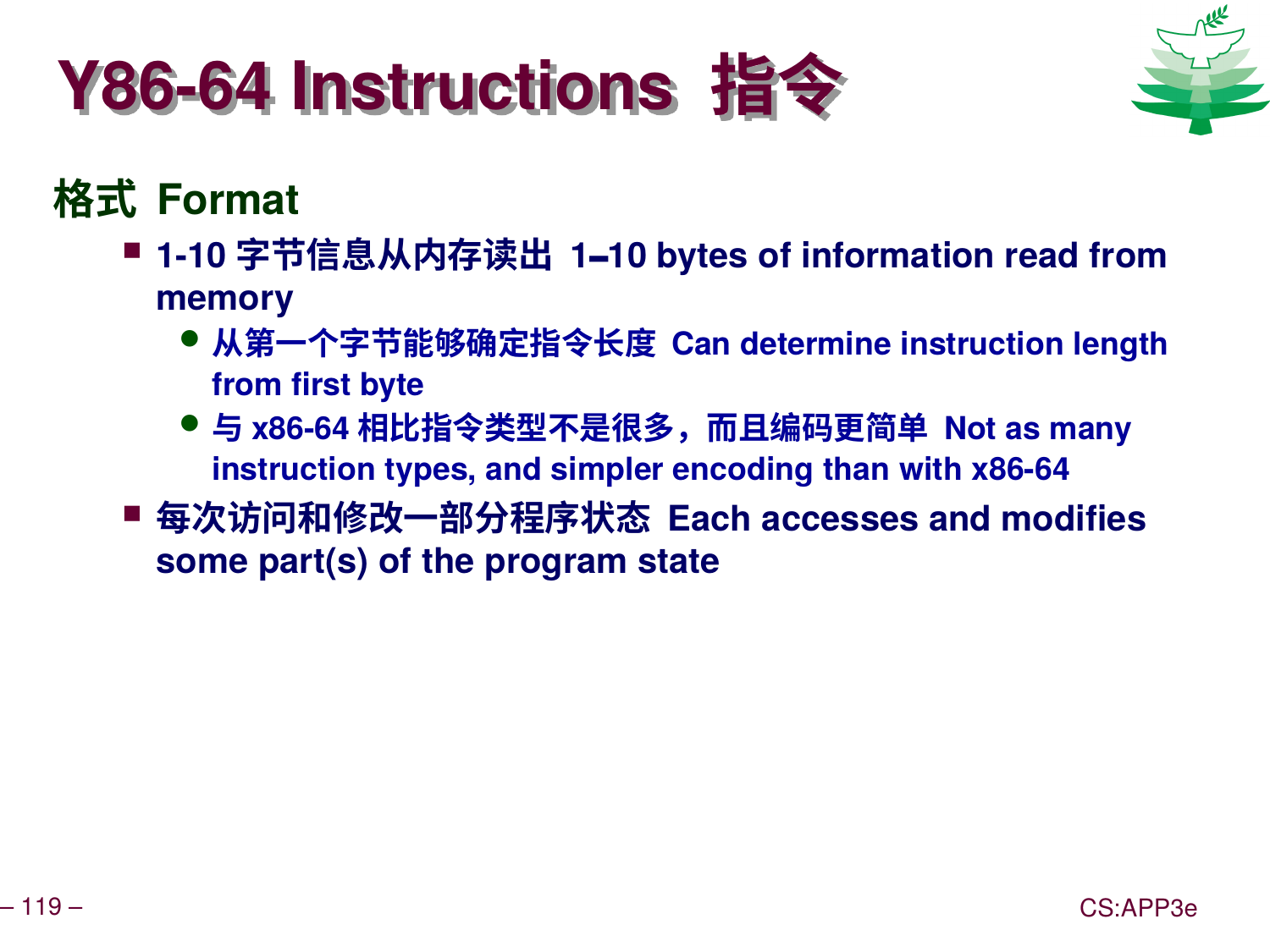

# Y86-64 Instructions 指令
格式 Format
1-10字节信息从内存读出 1–10 bytes of information read from memory
从第一个字节能够确定指令长度 Can determine instruction length from first byte
与x86-64相比指令类型不是很多，而且编码更简单 Not as many instruction types, and simpler encoding than with x86-64
每次访问和修改一部分程序状态 Each accesses and modifies some part(s) of the program state